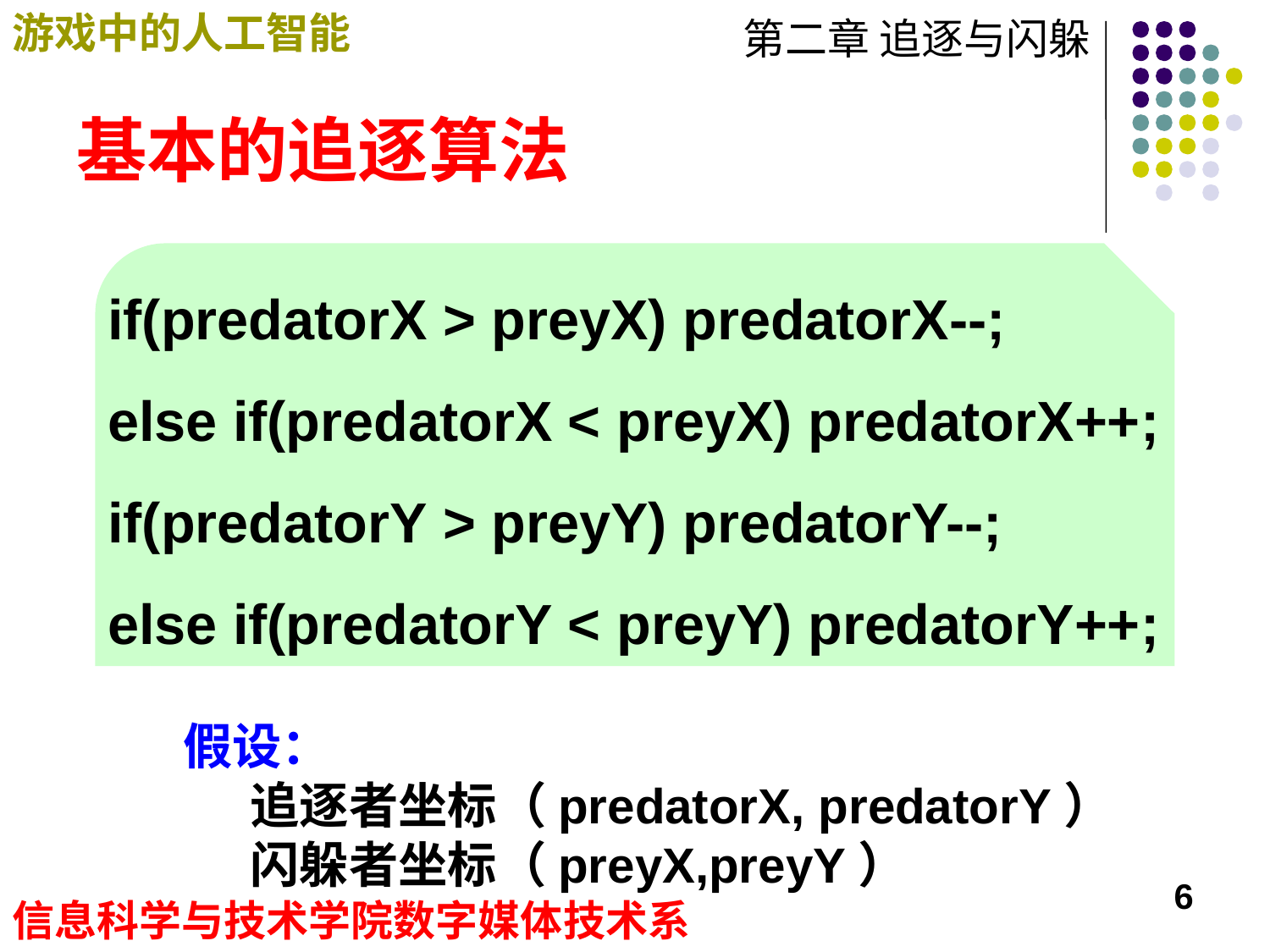

# 基本的追逐算法

if(predatorX > preyX) predatorX--;
else if(predatorX < preyX) predatorX++; 
if(predatorY > preyY) predatorY--; 
else if(predatorY < preyY) predatorY++;
 假设：
       追逐者坐标（predatorX, predatorY）
       闪躲者坐标（preyX,preyY）
6